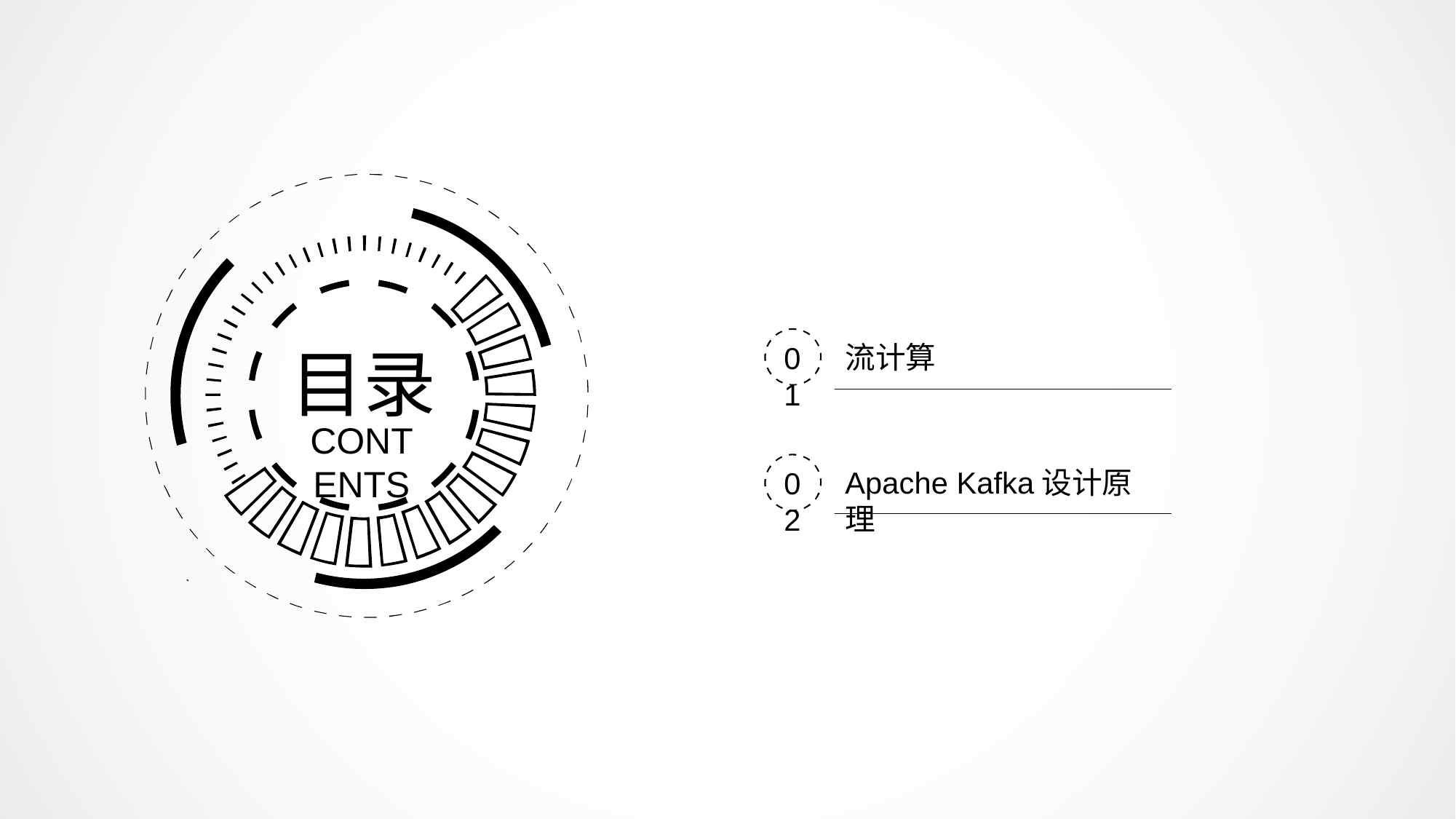

流计算
目录
01
CONTENTS

Apache Kafka设计原理
02